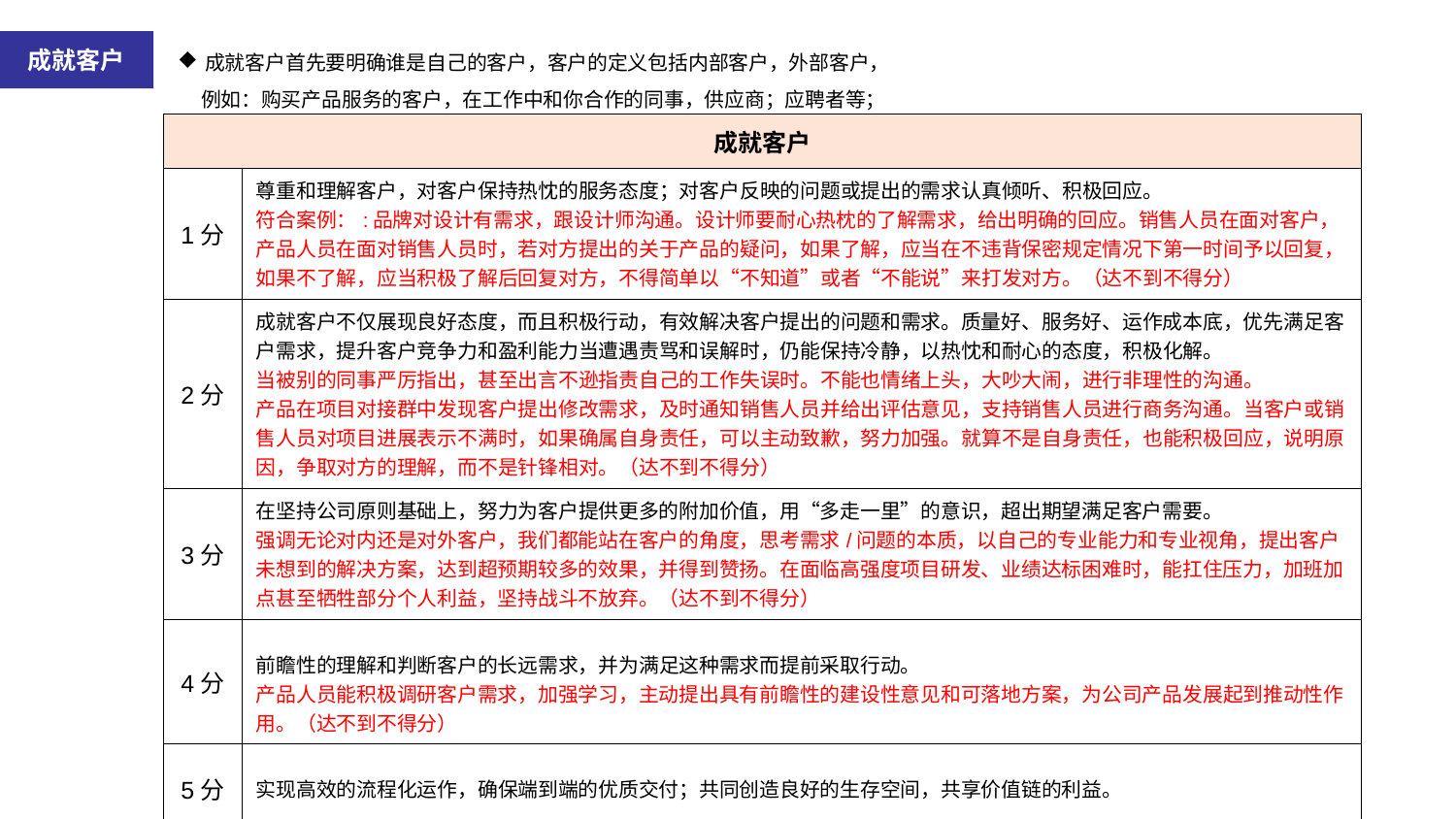

成就客户
成就客户首先要明确谁是自己的客户，客户的定义包括内部客户，外部客户，
    例如：购买产品服务的客户，在工作中和你合作的同事，供应商；应聘者等；

| 成就客户 |  |
| --- | --- |
| 1分 | 尊重和理解客户，对客户保持热忱的服务态度；对客户反映的问题或提出的需求认真倾听、积极回应。 符合案例：:品牌对设计有需求，跟设计师沟通。设计师要耐心热枕的了解需求，给出明确的回应。销售人员在面对客户，产品人员在面对销售人员时，若对方提出的关于产品的疑问，如果了解，应当在不违背保密规定情况下第一时间予以回复，如果不了解，应当积极了解后回复对方，不得简单以“不知道”或者“不能说”来打发对方。（达不到不得分） |
| 2分 | 成就客户不仅展现良好态度，而且积极行动，有效解决客户提出的问题和需求。质量好、服务好、运作成本底，优先满足客户需求，提升客户竞争力和盈利能力当遭遇责骂和误解时，仍能保持冷静，以热忱和耐心的态度，积极化解。 当被别的同事严厉指出，甚至出言不逊指责自己的工作失误时。不能也情绪上头，大吵大闹，进行非理性的沟通。 产品在项目对接群中发现客户提出修改需求，及时通知销售人员并给出评估意见，支持销售人员进行商务沟通。当客户或销售人员对项目进展表示不满时，如果确属自身责任，可以主动致歉，努力加强。就算不是自身责任，也能积极回应，说明原因，争取对方的理解，而不是针锋相对。（达不到不得分） |
| 3分 | 在坚持公司原则基础上，努力为客户提供更多的附加价值，用“多走一里”的意识，超出期望满足客户需要。 强调无论对内还是对外客户，我们都能站在客户的角度，思考需求/问题的本质，以自己的专业能力和专业视角，提出客户未想到的解决方案，达到超预期较多的效果，并得到赞扬。在面临高强度项目研发、业绩达标困难时，能扛住压力，加班加点甚至牺牲部分个人利益，坚持战斗不放弃。（达不到不得分） |
| 4分 | 前瞻性的理解和判断客户的长远需求，并为满足这种需求而提前采取行动。 产品人员能积极调研客户需求，加强学习，主动提出具有前瞻性的建设性意见和可落地方案，为公司产品发展起到推动性作用。（达不到不得分） |
| 5分 | 实现高效的流程化运作，确保端到端的优质交付；共同创造良好的生存空间，共享价值链的利益。 |